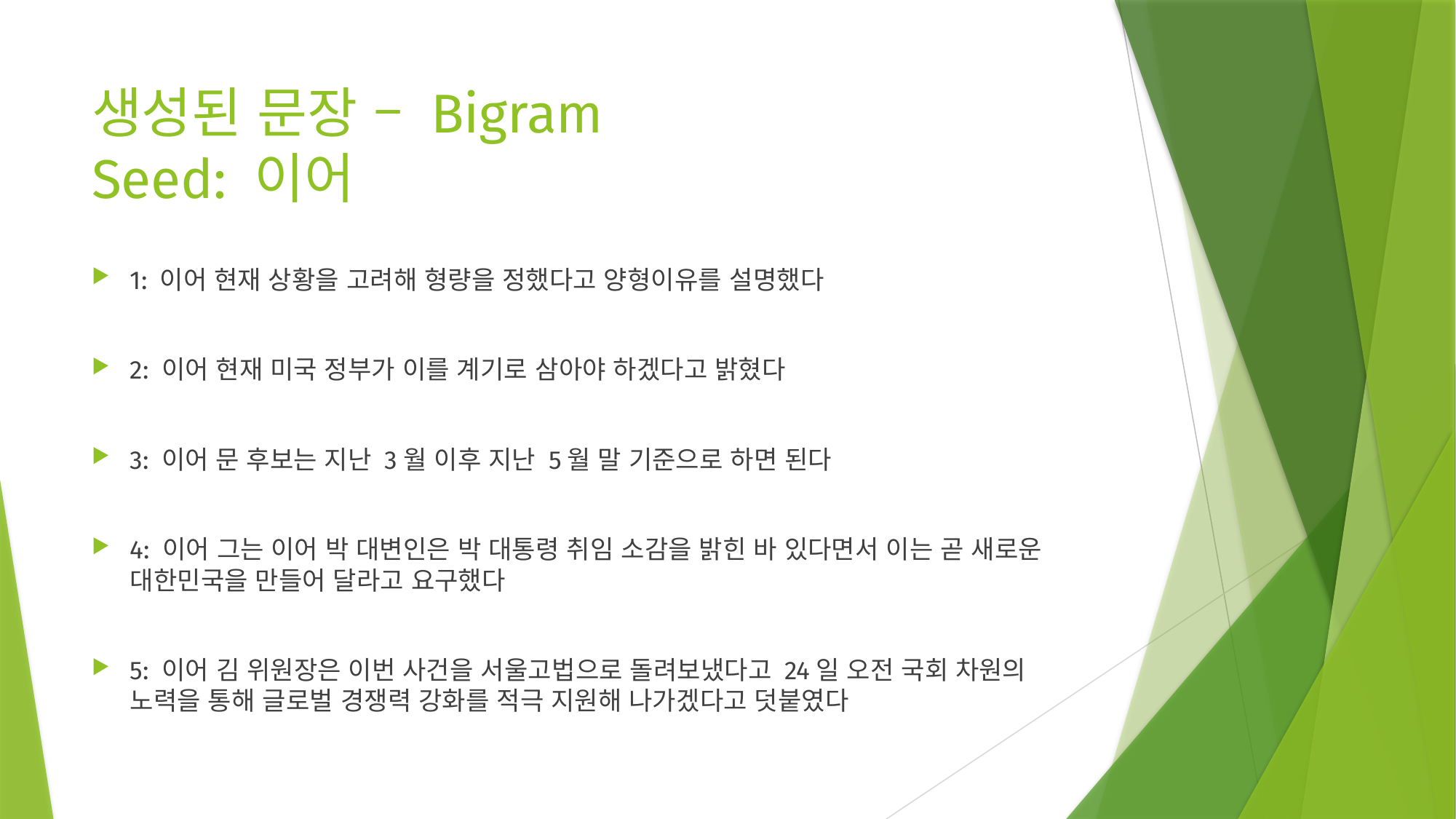

# 생성된 문장 – Bigram Seed: 이어
1: 이어 현재 상황을 고려해 형량을 정했다고 양형이유를 설명했다

2: 이어 현재 미국 정부가 이를 계기로 삼아야 하겠다고 밝혔다

3: 이어 문 후보는 지난 3월 이후 지난 5월 말 기준으로 하면 된다

4: 이어 그는 이어 박 대변인은 박 대통령 취임 소감을 밝힌 바 있다면서 이는 곧 새로운 대한민국을 만들어 달라고 요구했다

5: 이어 김 위원장은 이번 사건을 서울고법으로 돌려보냈다고 24일 오전 국회 차원의 노력을 통해 글로벌 경쟁력 강화를 적극 지원해 나가겠다고 덧붙였다